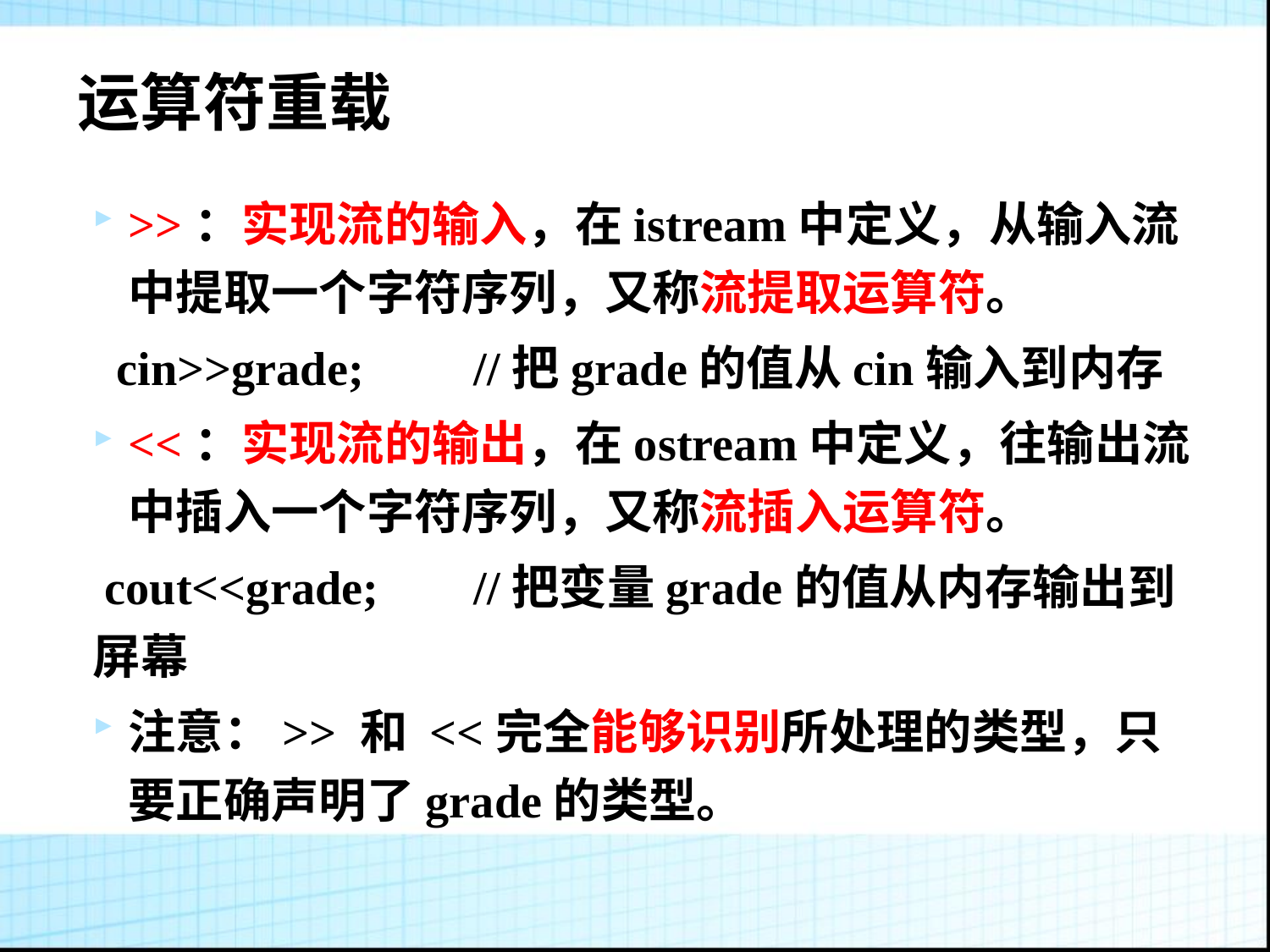

# 运算符重载
>>：实现流的输入，在istream中定义，从输入流中提取一个字符序列，又称流提取运算符。
  cin>>grade;	//把grade的值从cin输入到内存
<<：实现流的输出，在ostream中定义，往输出流中插入一个字符序列，又称流插入运算符。
 cout<<grade;	//把变量grade的值从内存输出到屏幕
注意：>> 和 <<完全能够识别所处理的类型，只要正确声明了grade的类型。